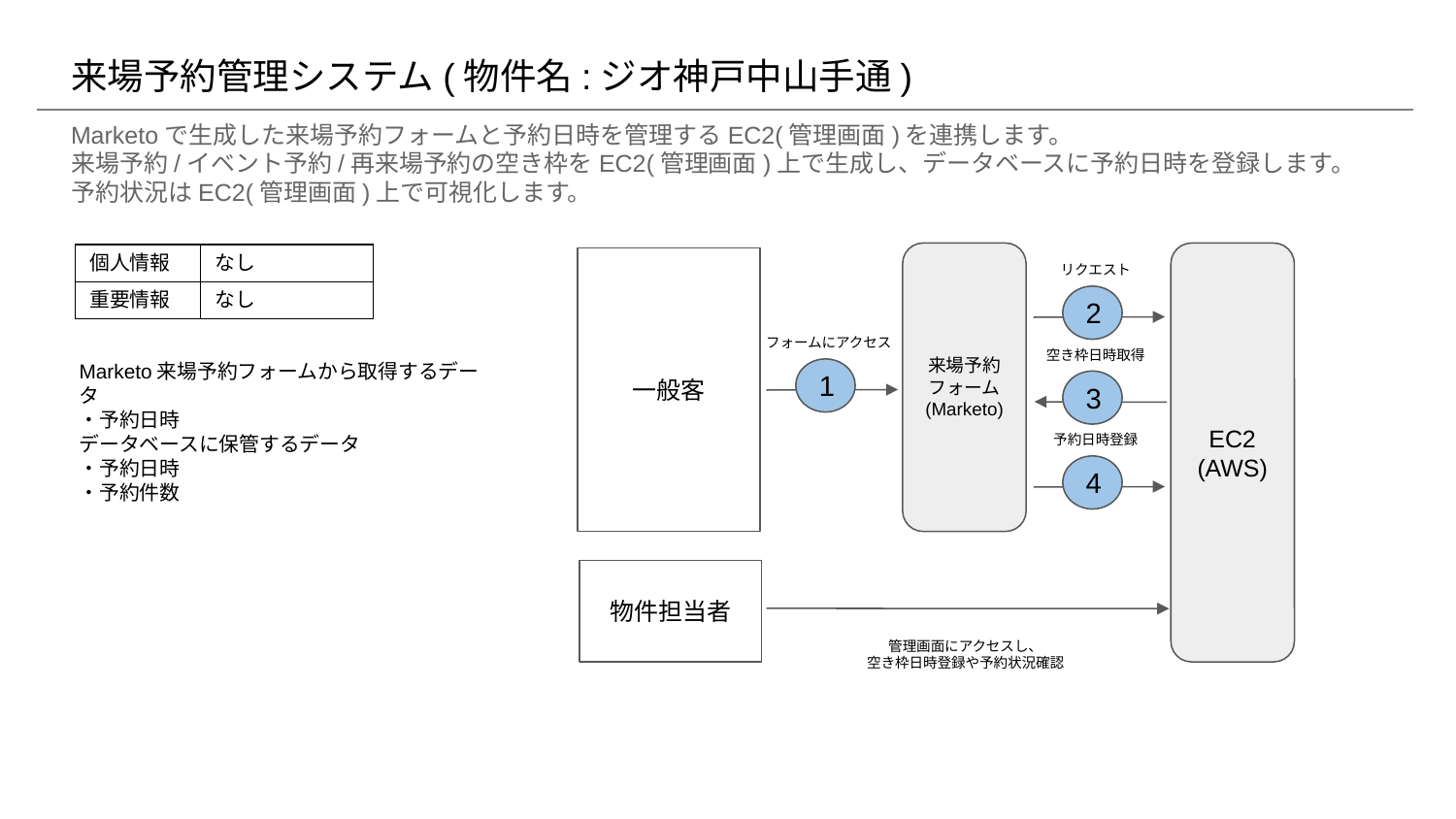

# 来場予約管理システム(物件名:ジオ神戸中山手通)
Marketoで生成した来場予約フォームと予約日時を管理するEC2(管理画面)を連携します。
来場予約/イベント予約/再来場予約の空き枠をEC2(管理画面)上で生成し、データベースに予約日時を登録します。
予約状況はEC2(管理画面)上で可視化します。
来場予約フォーム
(Marketo)
EC2
(AWS)
| 個人情報 | なし |
| --- | --- |
| 重要情報 | なし |
リクエスト
一般客
2
フォームにアクセス
空き枠日時取得
Marketo来場予約フォームから取得するデータ
・予約日時
データベースに保管するデータ
・予約日時
・予約件数
1
3
予約日時登録
4
物件担当者
管理画面にアクセスし、
空き枠日時登録や予約状況確認